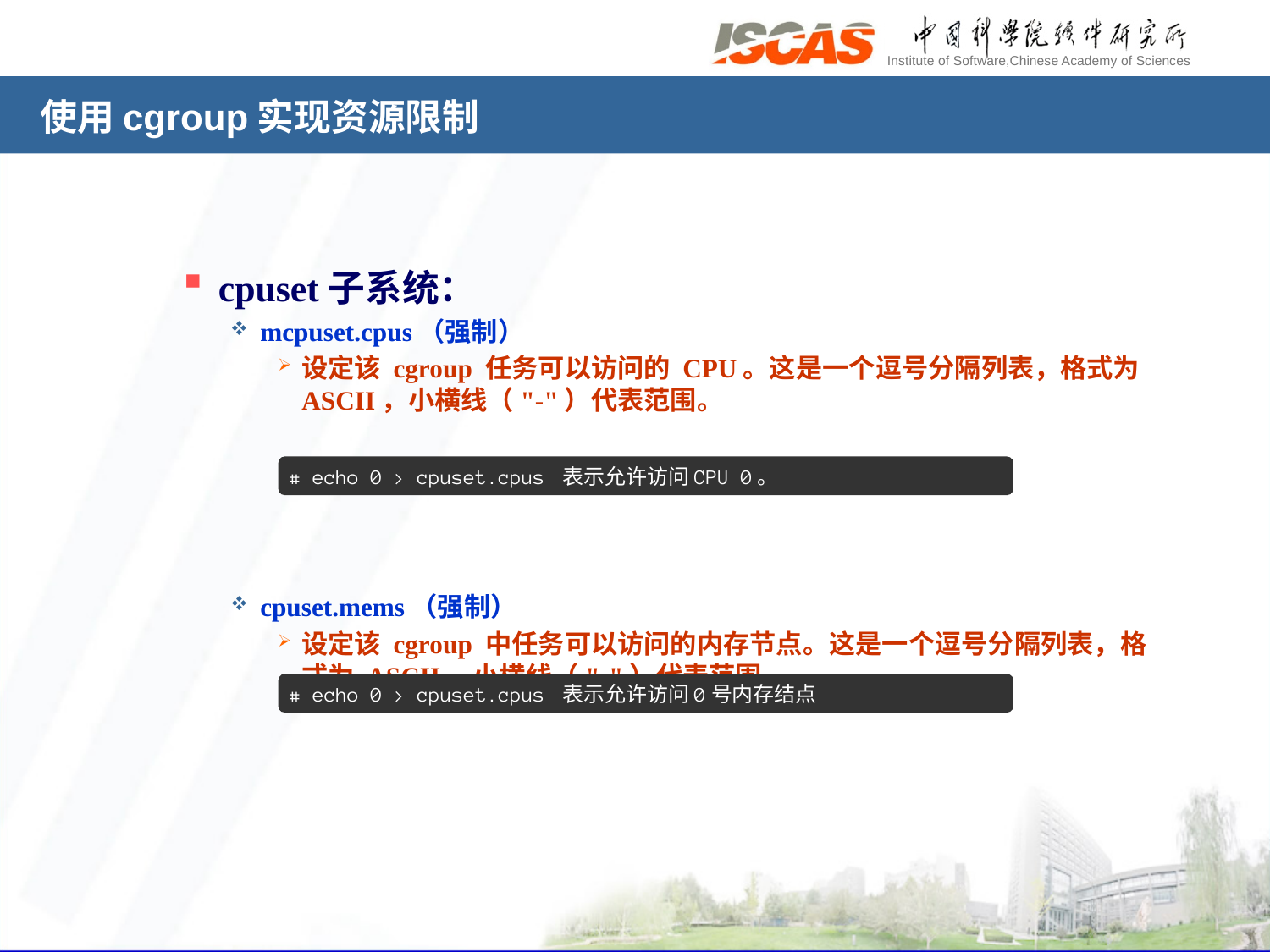

# 使用cgroup实现资源限制
cpuset子系统：
mcpuset.cpus（强制）
设定该 cgroup 任务可以访问的 CPU。这是一个逗号分隔列表，格式为 ASCII，小横线（"-"）代表范围。

cpuset.mems（强制）
设定该 cgroup 中任务可以访问的内存节点。这是一个逗号分隔列表，格式为 ASCII，小横线（"-"）代表范围。
# echo 0 > cpuset.cpus 表示允许访问CPU 0。
# echo 0 > cpuset.cpus 表示允许访问0号内存结点